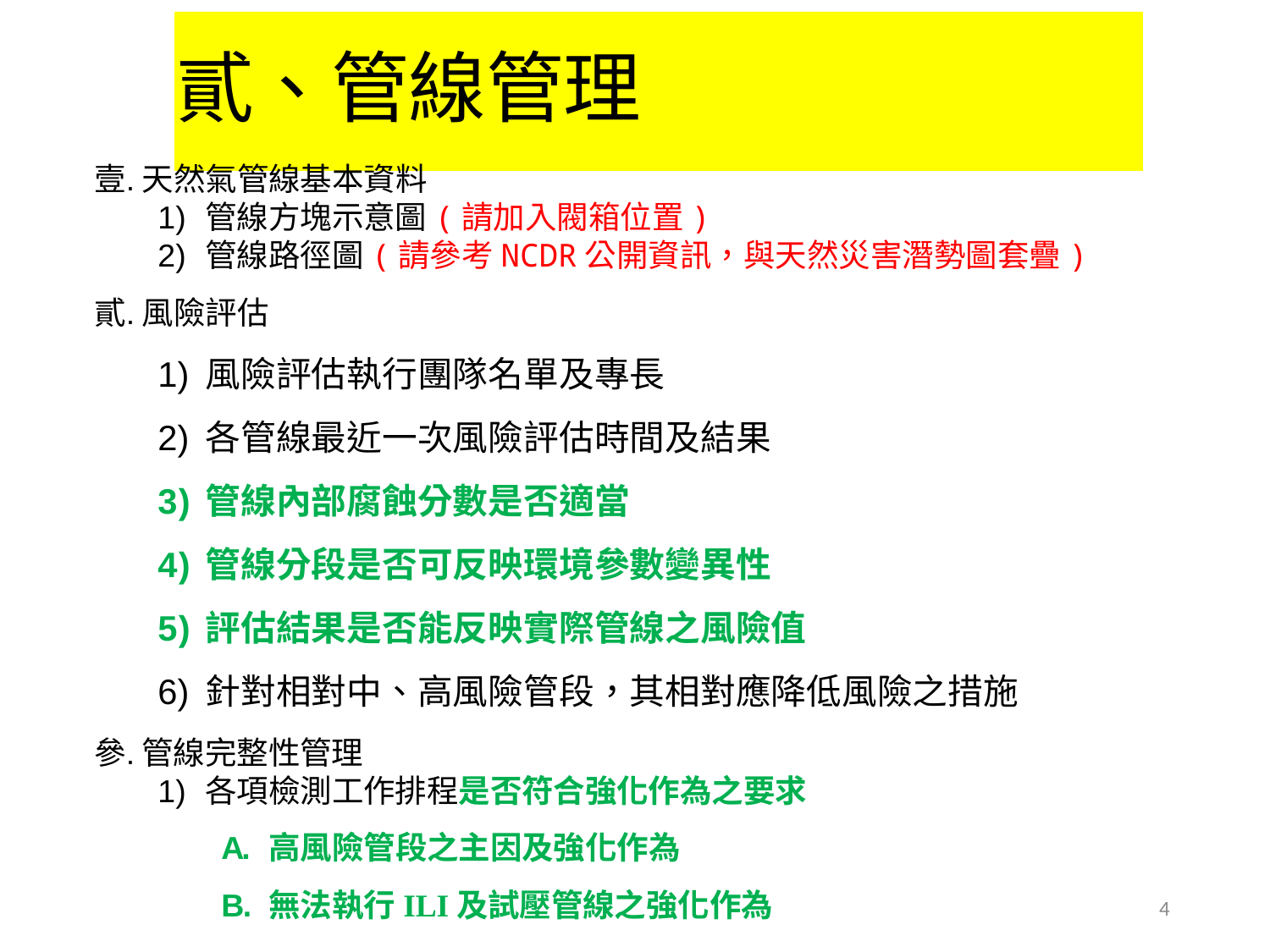

4
# 貳、管線管理
天然氣管線基本資料
管線方塊示意圖(請加入閥箱位置)
管線路徑圖(請參考NCDR公開資訊，與天然災害潛勢圖套疊)
風險評估
風險評估執行團隊名單及專長
各管線最近一次風險評估時間及結果
管線內部腐蝕分數是否適當
管線分段是否可反映環境參數變異性
評估結果是否能反映實際管線之風險值
針對相對中、高風險管段，其相對應降低風險之措施
管線完整性管理
各項檢測工作排程是否符合強化作為之要求
高風險管段之主因及強化作為
無法執行ILI及試壓管線之強化作為